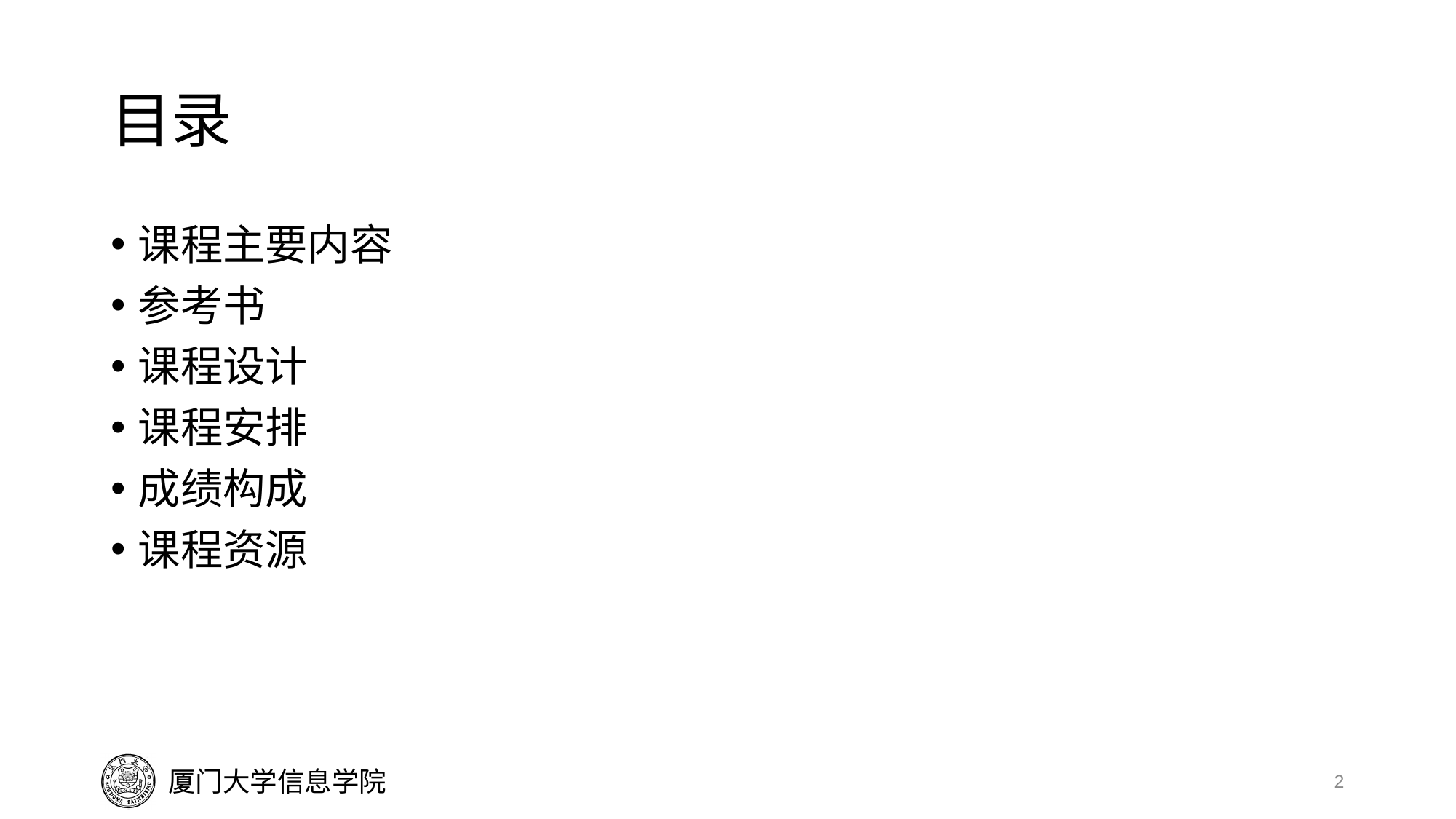

# 目录
课程主要内容
参考书
课程设计
课程安排
成绩构成
课程资源
2